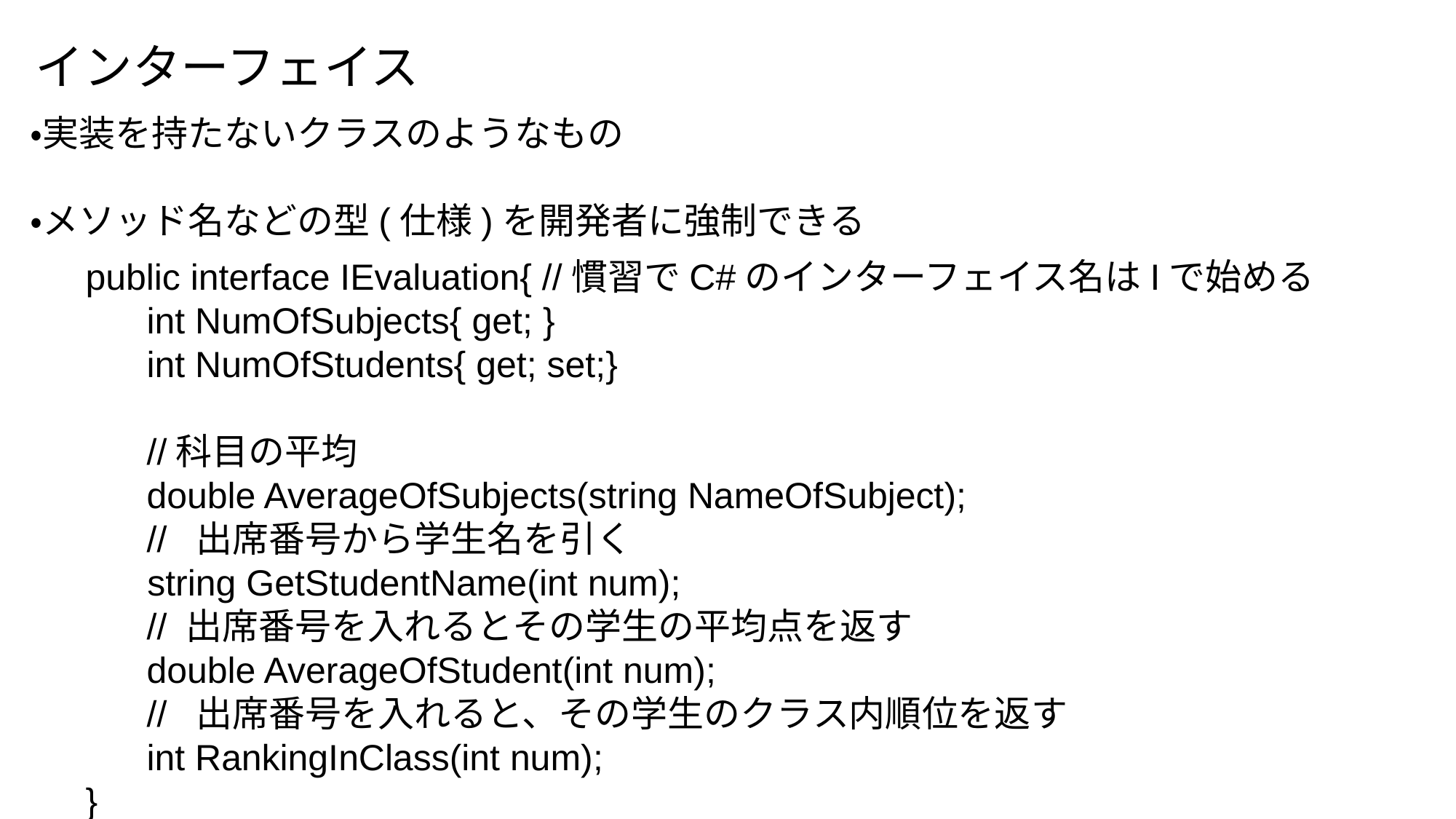

インターフェイス
・実装を持たないクラスのようなもの

・メソッド名などの型(仕様)を開発者に強制できる
public interface IEvaluation{ //慣習でC#のインターフェイス名はIで始める
      int NumOfSubjects{ get; }
      int NumOfStudents{ get; set;}

      //科目の平均
      double AverageOfSubjects(string NameOfSubject);
      //  出席番号から学生名を引く
　  string GetStudentName(int num);
      // 出席番号を入れるとその学生の平均点を返す
      double AverageOfStudent(int num);
      //  出席番号を入れると、その学生のクラス内順位を返す
      int RankingInClass(int num);
}